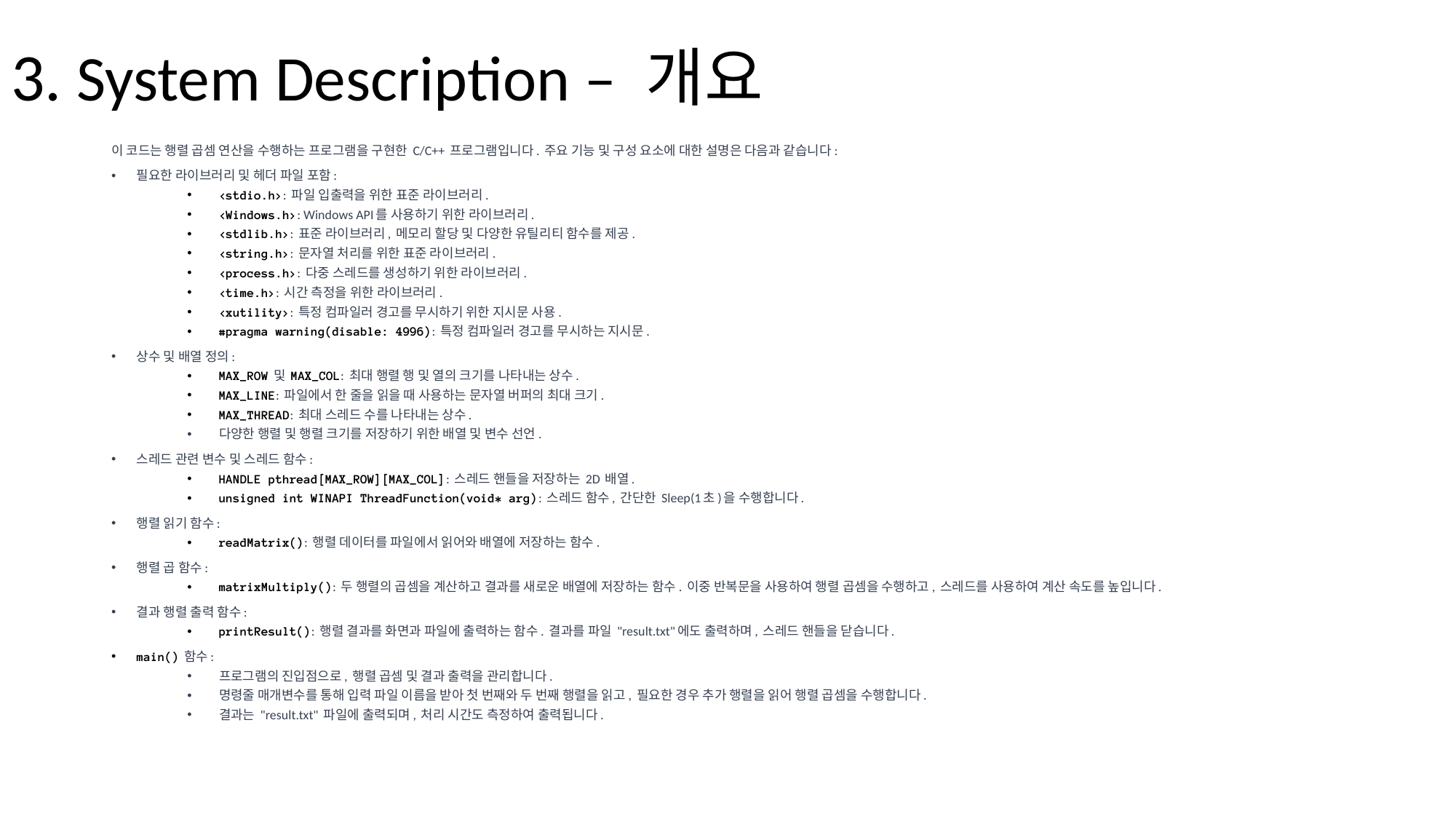

# 3. System Description – 개요
이 코드는 행렬 곱셈 연산을 수행하는 프로그램을 구현한 C/C++ 프로그램입니다. 주요 기능 및 구성 요소에 대한 설명은 다음과 같습니다:
필요한 라이브러리 및 헤더 파일 포함:
<stdio.h>: 파일 입출력을 위한 표준 라이브러리.
<Windows.h>: Windows API를 사용하기 위한 라이브러리.
<stdlib.h>: 표준 라이브러리, 메모리 할당 및 다양한 유틸리티 함수를 제공.
<string.h>: 문자열 처리를 위한 표준 라이브러리.
<process.h>: 다중 스레드를 생성하기 위한 라이브러리.
<time.h>: 시간 측정을 위한 라이브러리.
<xutility>: 특정 컴파일러 경고를 무시하기 위한 지시문 사용.
#pragma warning(disable: 4996): 특정 컴파일러 경고를 무시하는 지시문.
상수 및 배열 정의:
MAX_ROW 및 MAX_COL: 최대 행렬 행 및 열의 크기를 나타내는 상수.
MAX_LINE: 파일에서 한 줄을 읽을 때 사용하는 문자열 버퍼의 최대 크기.
MAX_THREAD: 최대 스레드 수를 나타내는 상수.
다양한 행렬 및 행렬 크기를 저장하기 위한 배열 및 변수 선언.
스레드 관련 변수 및 스레드 함수:
HANDLE pthread[MAX_ROW][MAX_COL]: 스레드 핸들을 저장하는 2D 배열.
unsigned int WINAPI ThreadFunction(void* arg): 스레드 함수, 간단한 Sleep(1초)을 수행합니다.
행렬 읽기 함수:
readMatrix(): 행렬 데이터를 파일에서 읽어와 배열에 저장하는 함수.
행렬 곱 함수:
matrixMultiply(): 두 행렬의 곱셈을 계산하고 결과를 새로운 배열에 저장하는 함수. 이중 반복문을 사용하여 행렬 곱셈을 수행하고, 스레드를 사용하여 계산 속도를 높입니다.
결과 행렬 출력 함수:
printResult(): 행렬 결과를 화면과 파일에 출력하는 함수. 결과를 파일 "result.txt"에도 출력하며, 스레드 핸들을 닫습니다.
main() 함수:
프로그램의 진입점으로, 행렬 곱셈 및 결과 출력을 관리합니다.
명령줄 매개변수를 통해 입력 파일 이름을 받아 첫 번째와 두 번째 행렬을 읽고, 필요한 경우 추가 행렬을 읽어 행렬 곱셈을 수행합니다.
결과는 "result.txt" 파일에 출력되며, 처리 시간도 측정하여 출력됩니다.